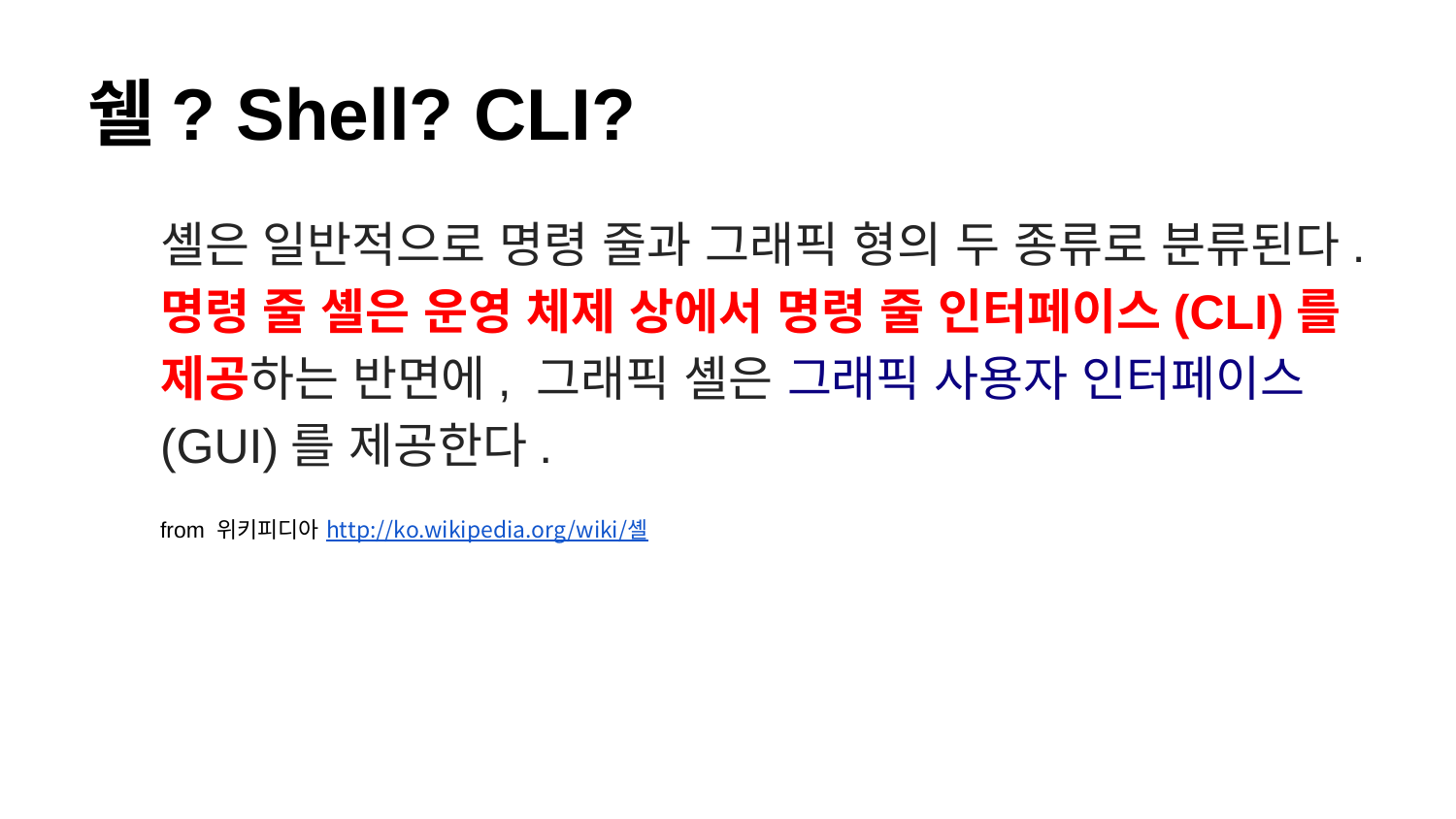

# 쉘? Shell? CLI?
셸은 일반적으로 명령 줄과 그래픽 형의 두 종류로 분류된다. 명령 줄 셸은 운영 체제 상에서 명령 줄 인터페이스(CLI)를 제공하는 반면에, 그래픽 셸은 그래픽 사용자 인터페이스(GUI)를 제공한다.
from 위키피디아 http://ko.wikipedia.org/wiki/셸